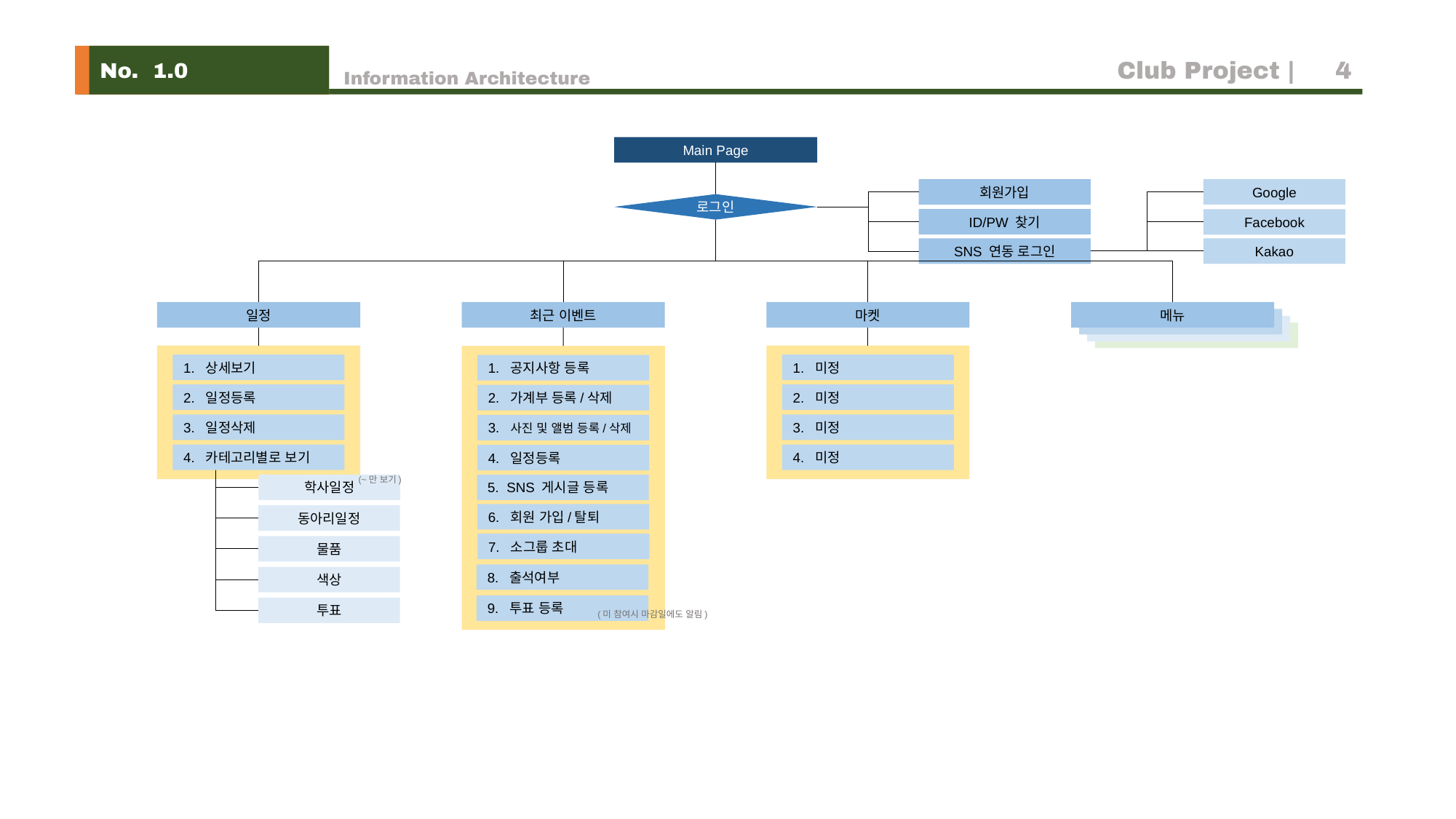

No.  1.0
Club Project | 	4
Information Architecture

Main Page
Google
회원가입
로그인
ID/PW 찾기
Facebook
SNS 연동 로그인
Kakao
일정
최근 이벤트
마켓
메뉴

1.  상세보기
1.  미정
1.  공지사항 등록
2.  일정등록
2.  미정
2.  가계부 등록/삭제
3.  일정삭제
3.  미정
3.  사진 및 앨범 등록/삭제
4.  카테고리별로 보기

4.  미정

4.  일정등록

(~만 보기)
학사일정
5.  SNS 게시글 등록

6.  회원 가입/탈퇴

동아리일정
7.  소그룹 초대

물품
8.  출석여부
색상
9.  투표 등록
투표
(미 참여시 마감일에도 알림)